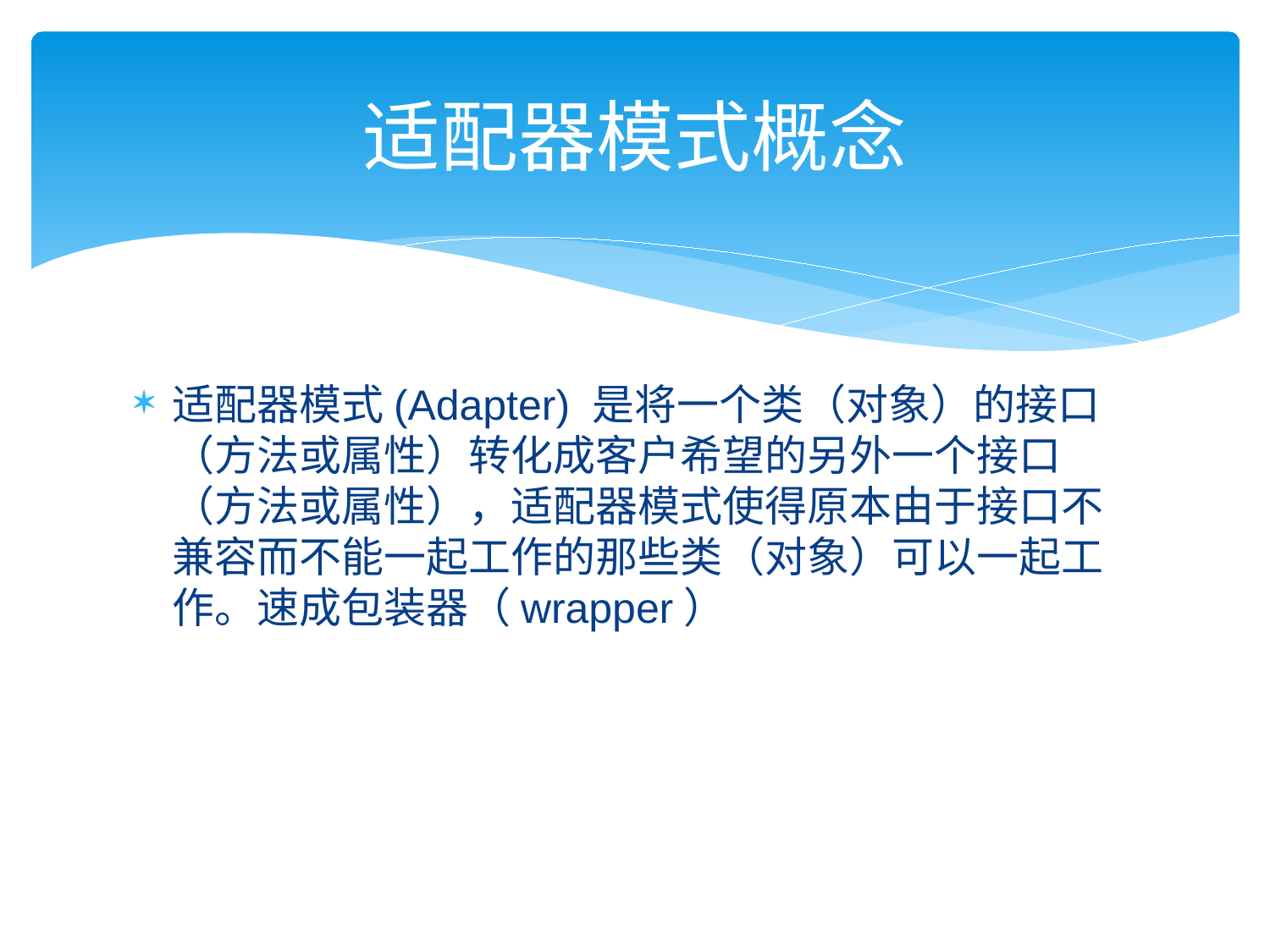

# 适配器模式概念
适配器模式(Adapter) 是将一个类（对象）的接口（方法或属性）转化成客户希望的另外一个接口（方法或属性），适配器模式使得原本由于接口不兼容而不能一起工作的那些类（对象）可以一起工作。速成包装器（wrapper）